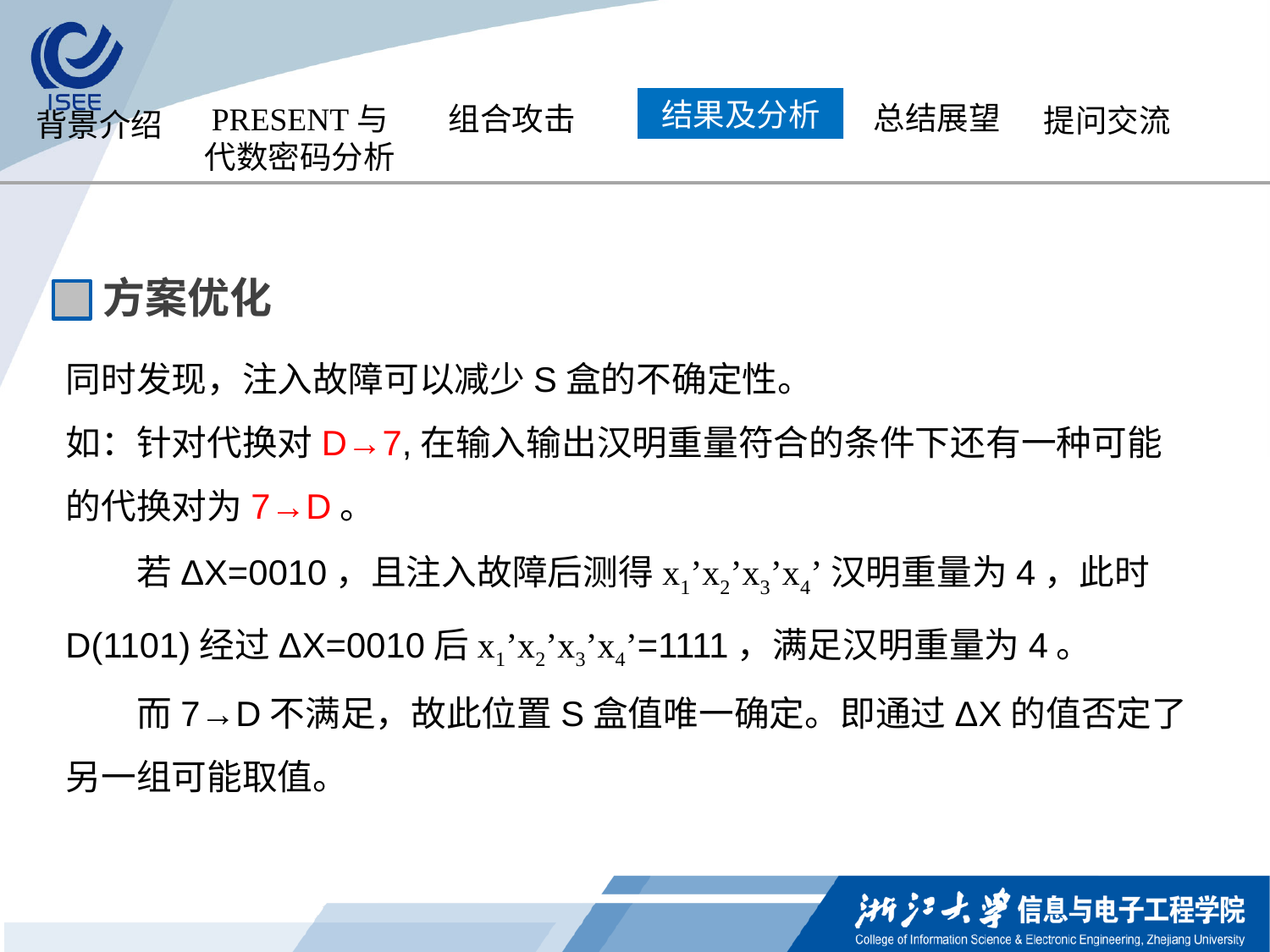

结果及分析
总结展望
PRESENT与
代数密码分析
组合攻击
提问交流
背景介绍
方案优化

同时发现，注入故障可以减少S盒的不确定性。
如：针对代换对D→7,在输入输出汉明重量符合的条件下还有一种可能的代换对为7→D。
        若ΔX=0010，且注入故障后测得x1’x2’x3’x4’汉明重量为4，此时D(1101)经过ΔX=0010后x1’x2’x3’x4’=1111，满足汉明重量为4。
        而7→D不满足，故此位置S盒值唯一确定。即通过ΔX的值否定了另一组可能取值。